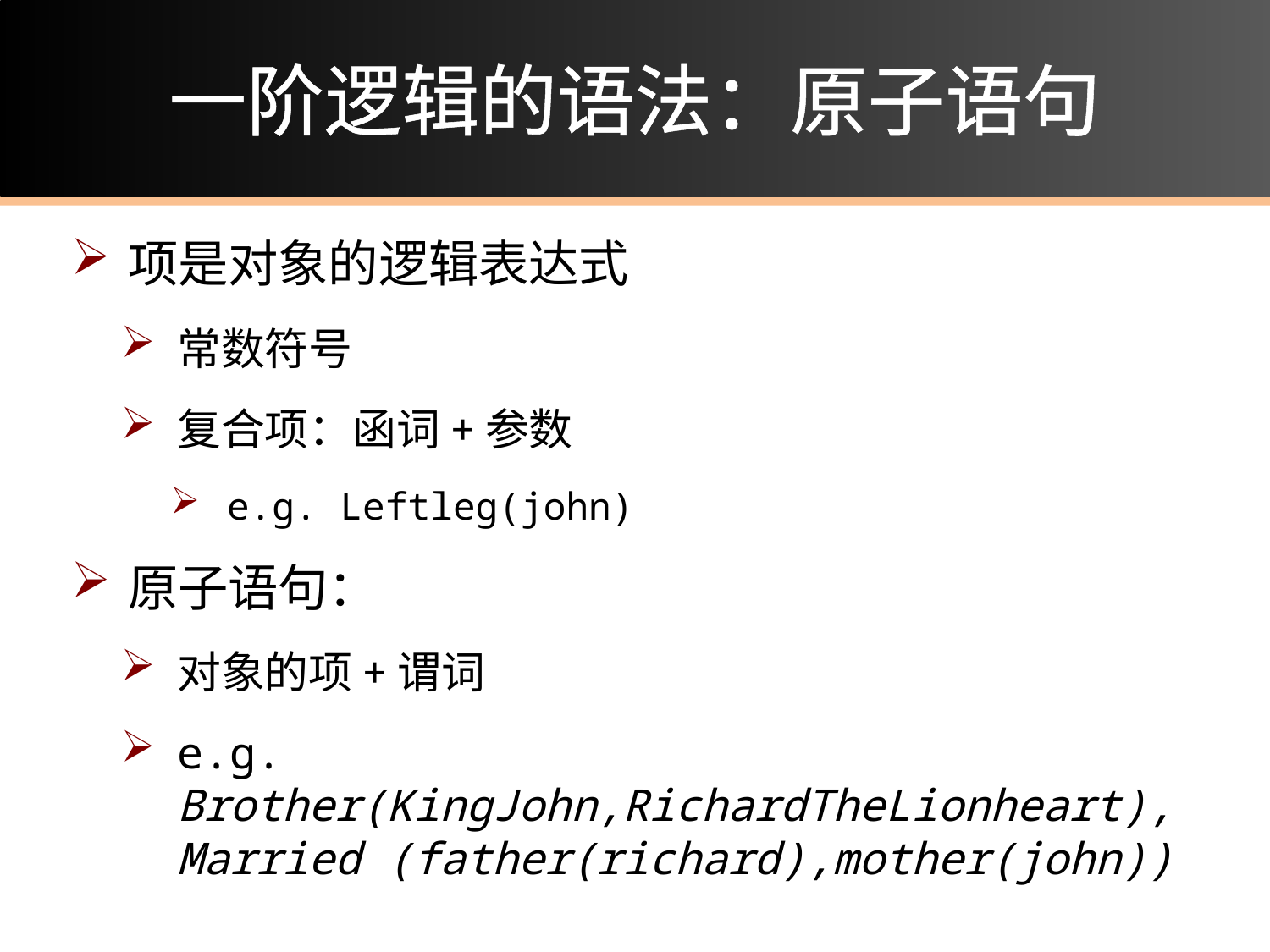

# 一阶逻辑的语法：原子语句
项是对象的逻辑表达式
常数符号
复合项：函词+参数
e.g. Leftleg(john)
原子语句：
对象的项+谓词
e.g. Brother(KingJohn,RichardTheLionheart), Married (father(richard),mother(john))